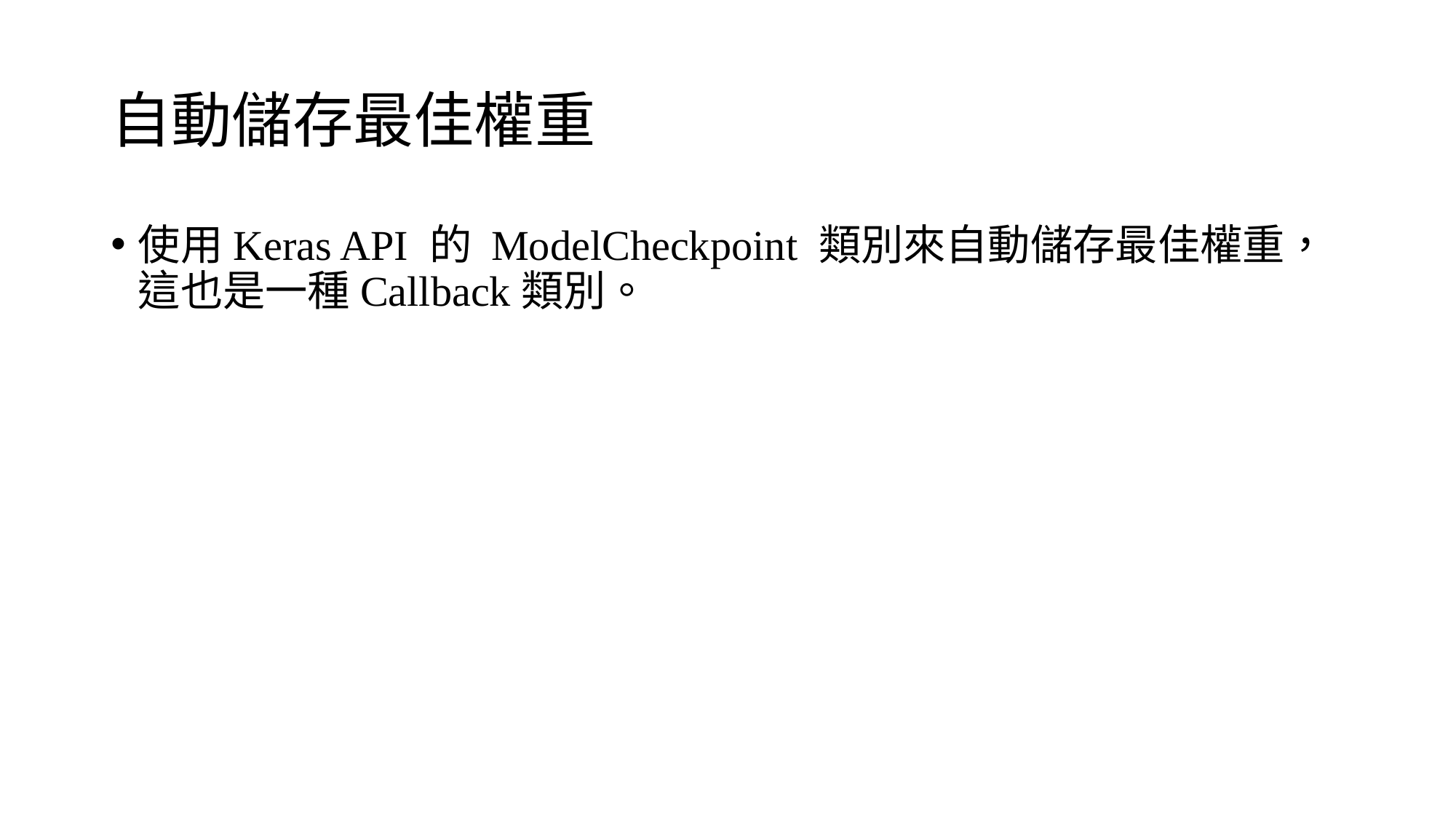

# 自動儲存最佳權重
使用Keras API 的 ModelCheckpoint 類別來自動儲存最佳權重，這也是一種Callback類別。